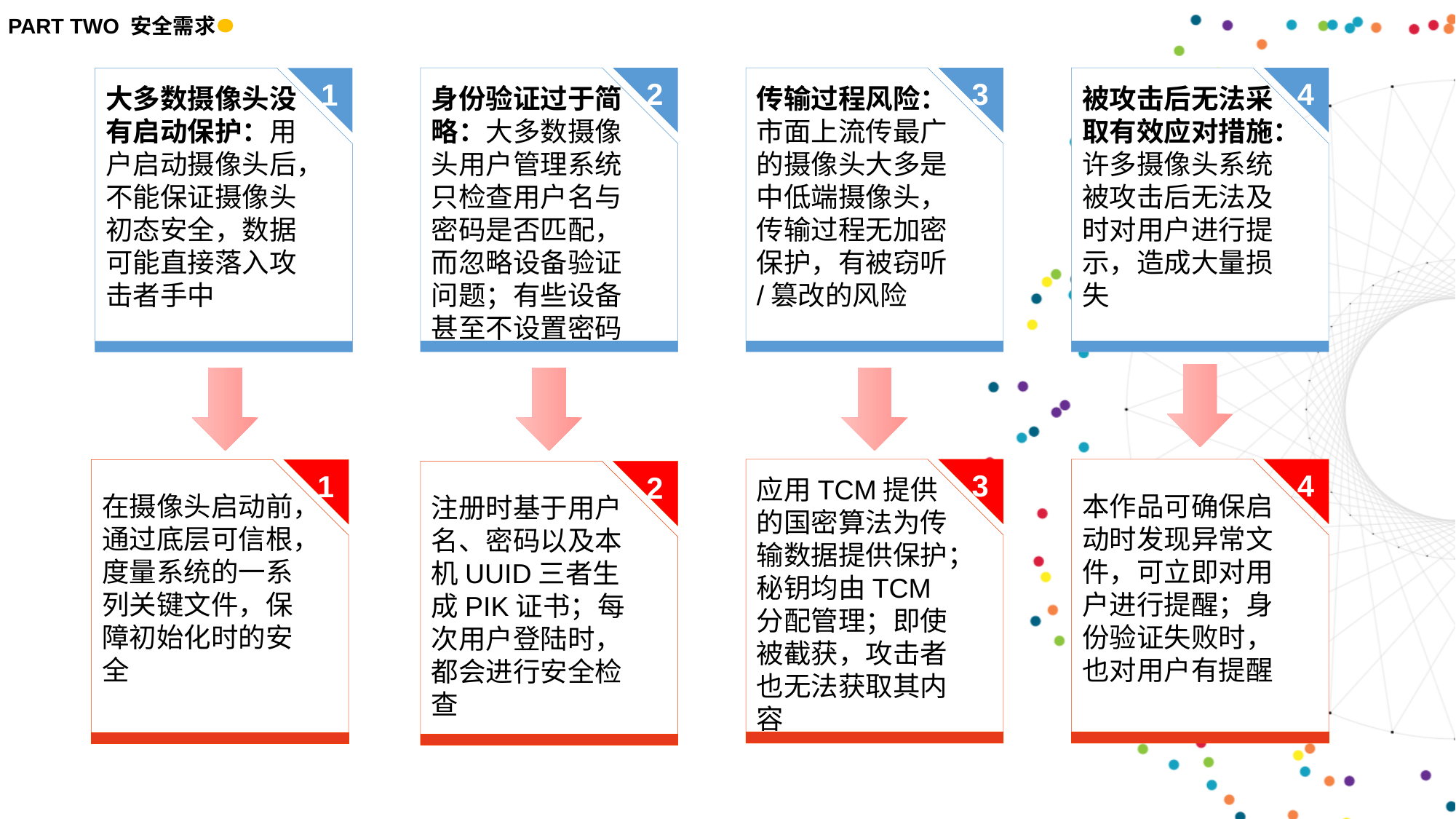

PART TWO 安全需求

身份验证过于简略：大多数摄像头用户管理系统只检查用户名与密码是否匹配，而忽略设备验证问题；有些设备甚至不设置密码

2

传输过程风险：市面上流传最广的摄像头大多是中低端摄像头，传输过程无加密保护，有被窃听/篡改的风险

3

被攻击后无法采取有效应对措施：
许多摄像头系统被攻击后无法及时对用户进行提示，造成大量损失

4

大多数摄像头没有启动保护：用户启动摄像头后，不能保证摄像头初态安全，数据可能直接落入攻击者手中

1

本作品可确保启动时发现异常文件，可立即对用户进行提醒；身份验证失败时，也对用户有提醒

4

应用TCM提供的国密算法为传输数据提供保护；秘钥均由TCM分配管理；即使被截获，攻击者也无法获取其内容

3

在摄像头启动前，通过底层可信根，度量系统的一系列关键文件，保障初始化时的安全

1

注册时基于用户名、密码以及本机UUID三者生成PIK证书；每次用户登陆时，都会进行安全检查

2